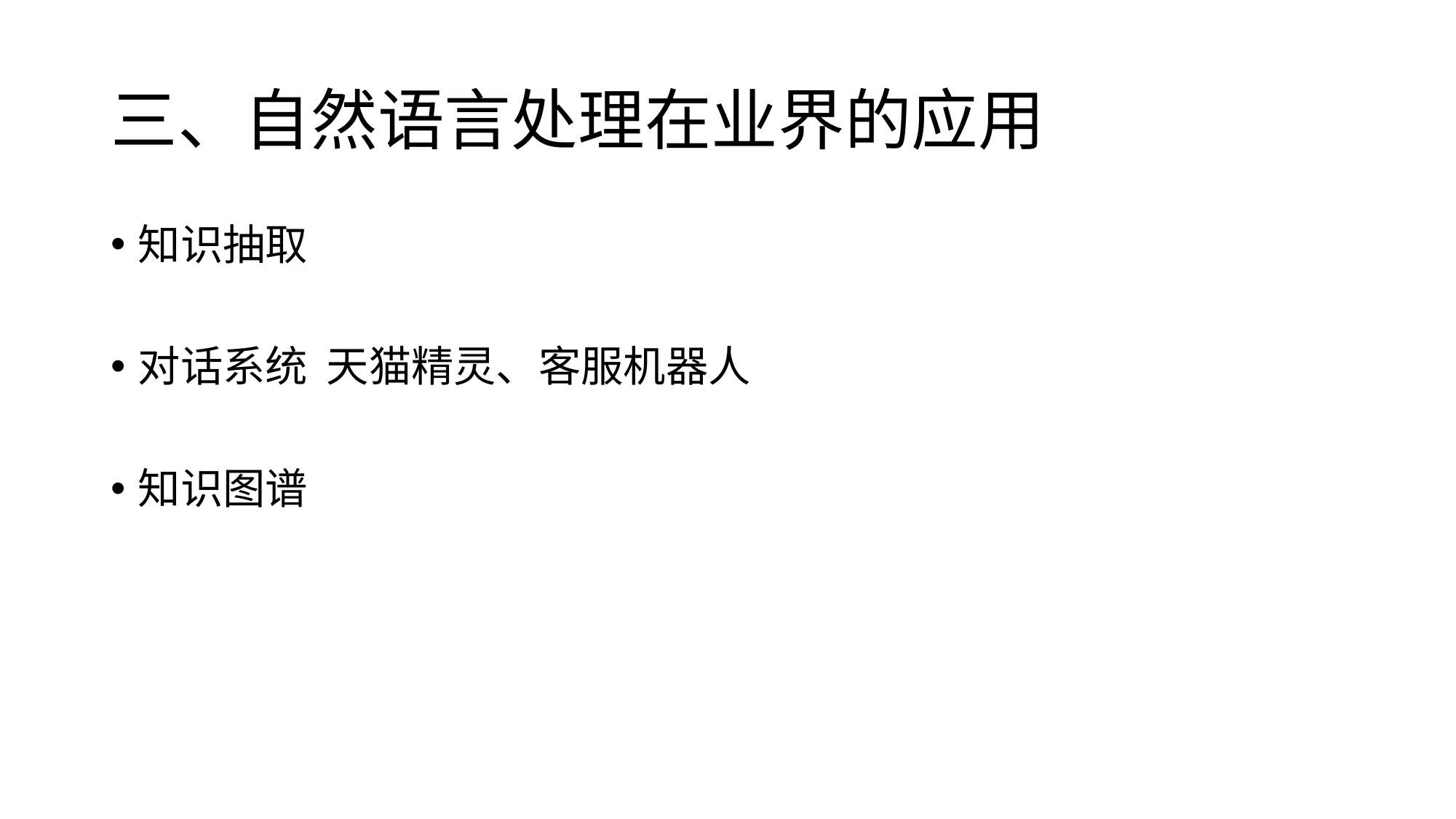

# 三、自然语言处理在业界的应用
知识抽取

对话系统  天猫精灵、客服机器人

知识图谱